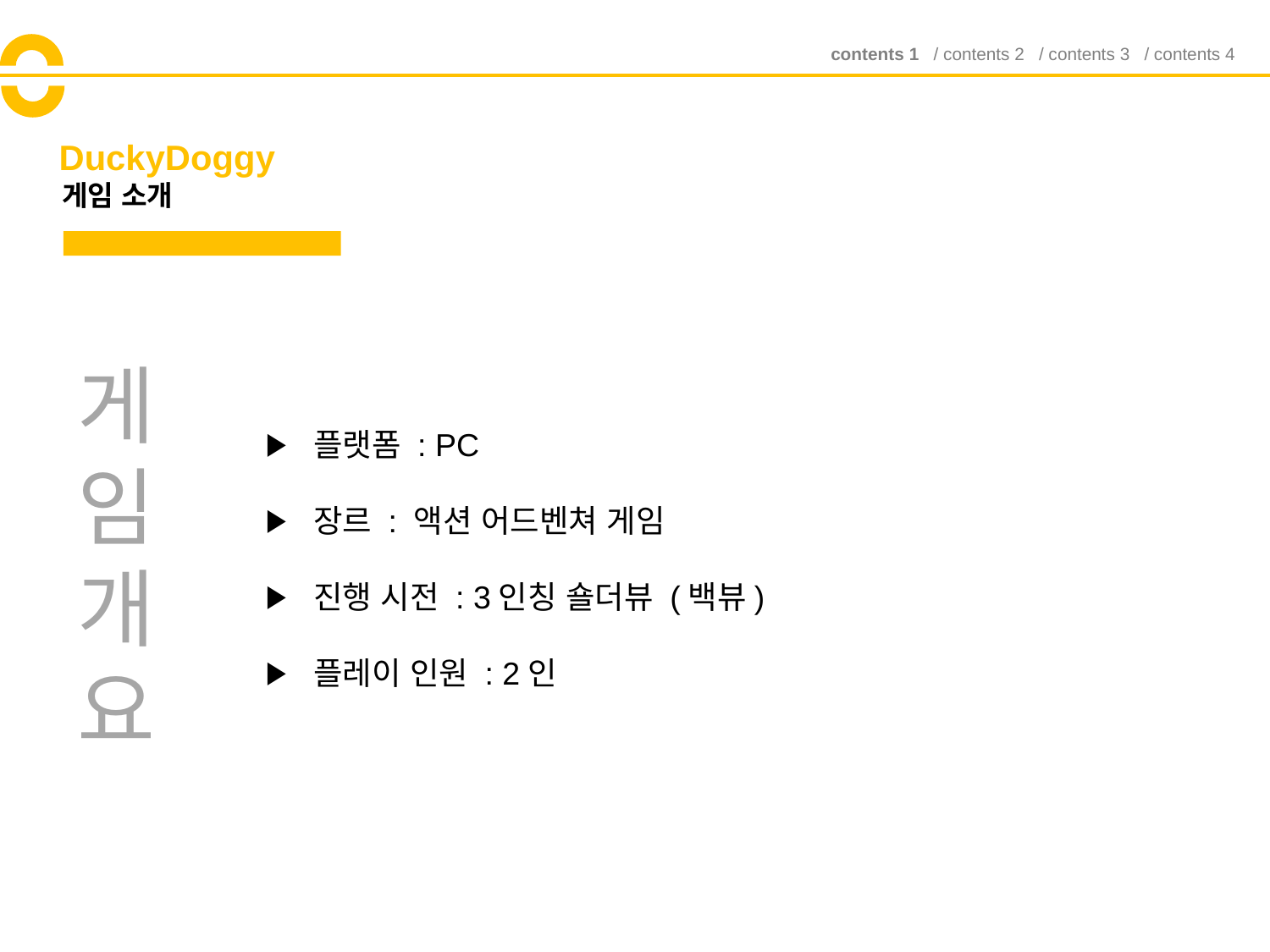

contents 1   / contents 2   / contents 3   / contents 4

# DuckyDoggy
게임 소개

게임개요
플랫폼 : PC
장르 : 액션 어드벤쳐 게임
진행 시전 : 3인칭 숄더뷰 (백뷰)
플레이 인원 : 2인